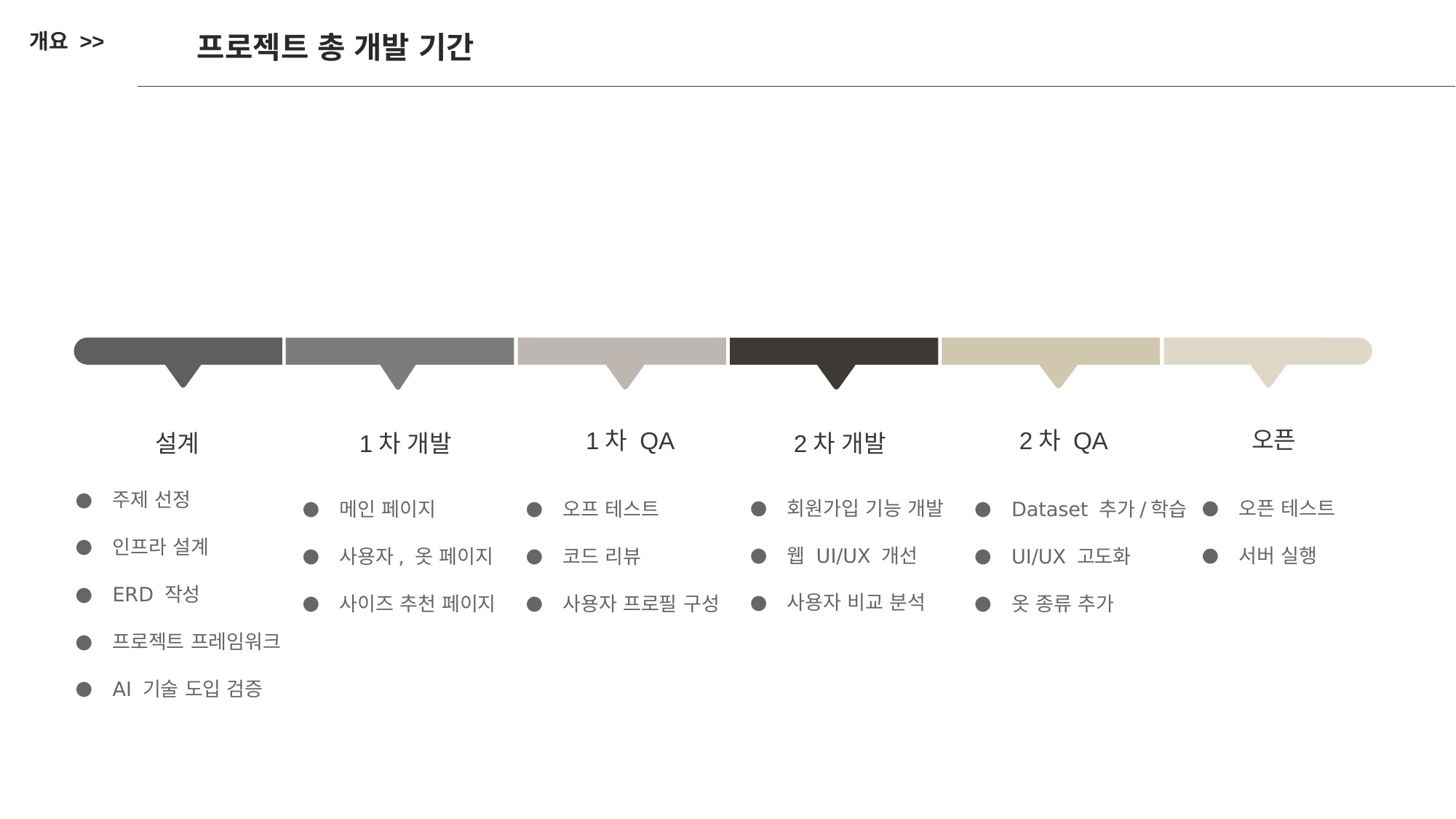

개요 >>
프로젝트 총 개발 기간

오픈
2차 QA
1차 QA
설계
1차 개발
2차 개발
주제 선정

인프라 설계

ERD 작성

프로젝트 프레임워크

AI 기술 도입 검증
회원가입 기능 개발

웹 UI/UX 개선

사용자 비교 분석
오픈 테스트

서버 실행

메인 페이지

사용자, 옷 페이지

사이즈 추천 페이지

오프 테스트

코드 리뷰

사용자 프로필 구성

Dataset 추가/학습

UI/UX 고도화

옷 종류 추가